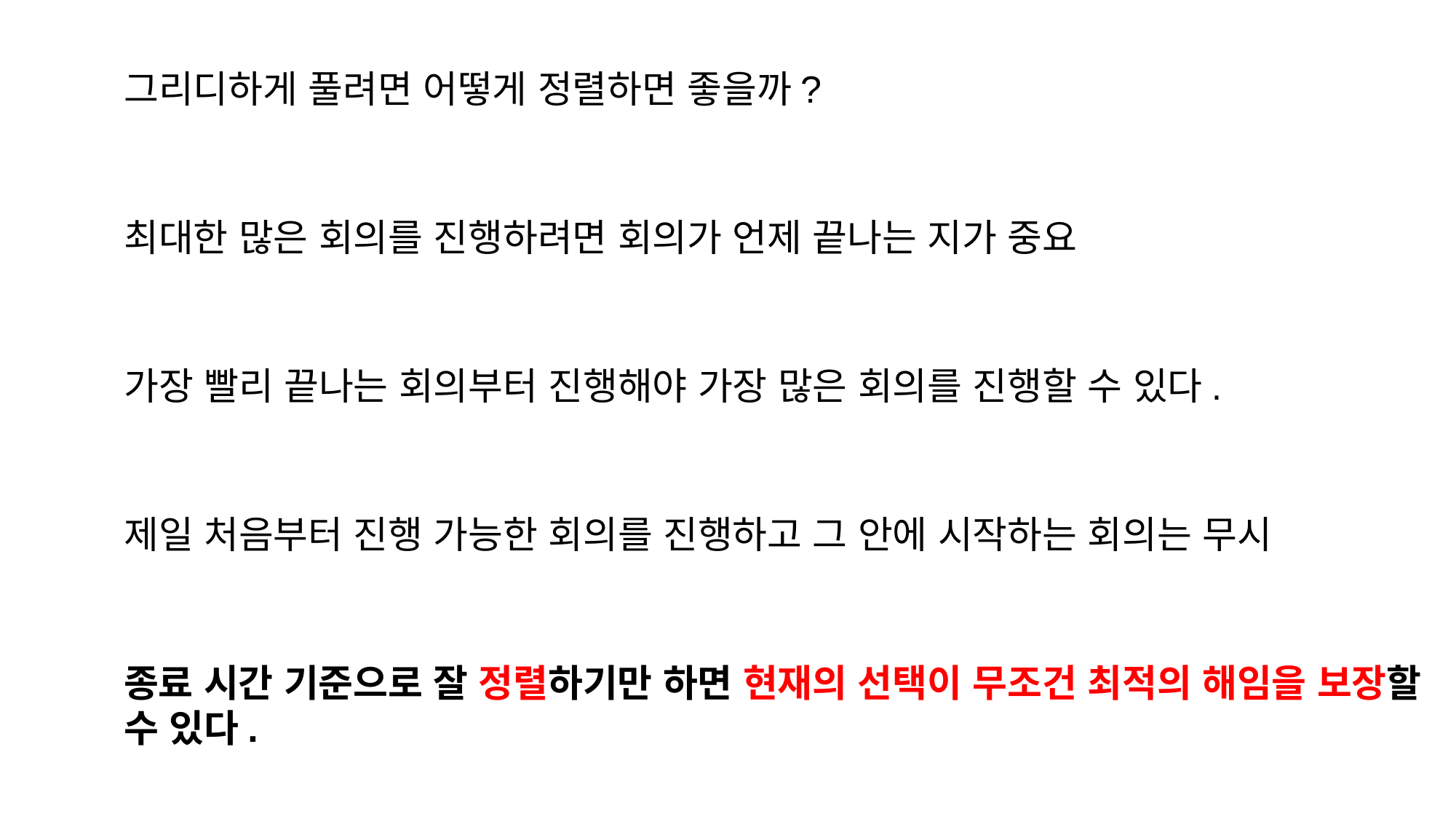

그리디하게 풀려면 어떻게 정렬하면 좋을까?
최대한 많은 회의를 진행하려면 회의가 언제 끝나는 지가 중요
가장 빨리 끝나는 회의부터 진행해야 가장 많은 회의를 진행할 수 있다.
제일 처음부터 진행 가능한 회의를 진행하고 그 안에 시작하는 회의는 무시
종료 시간 기준으로 잘 정렬하기만 하면 현재의 선택이 무조건 최적의 해임을 보장할 수 있다.